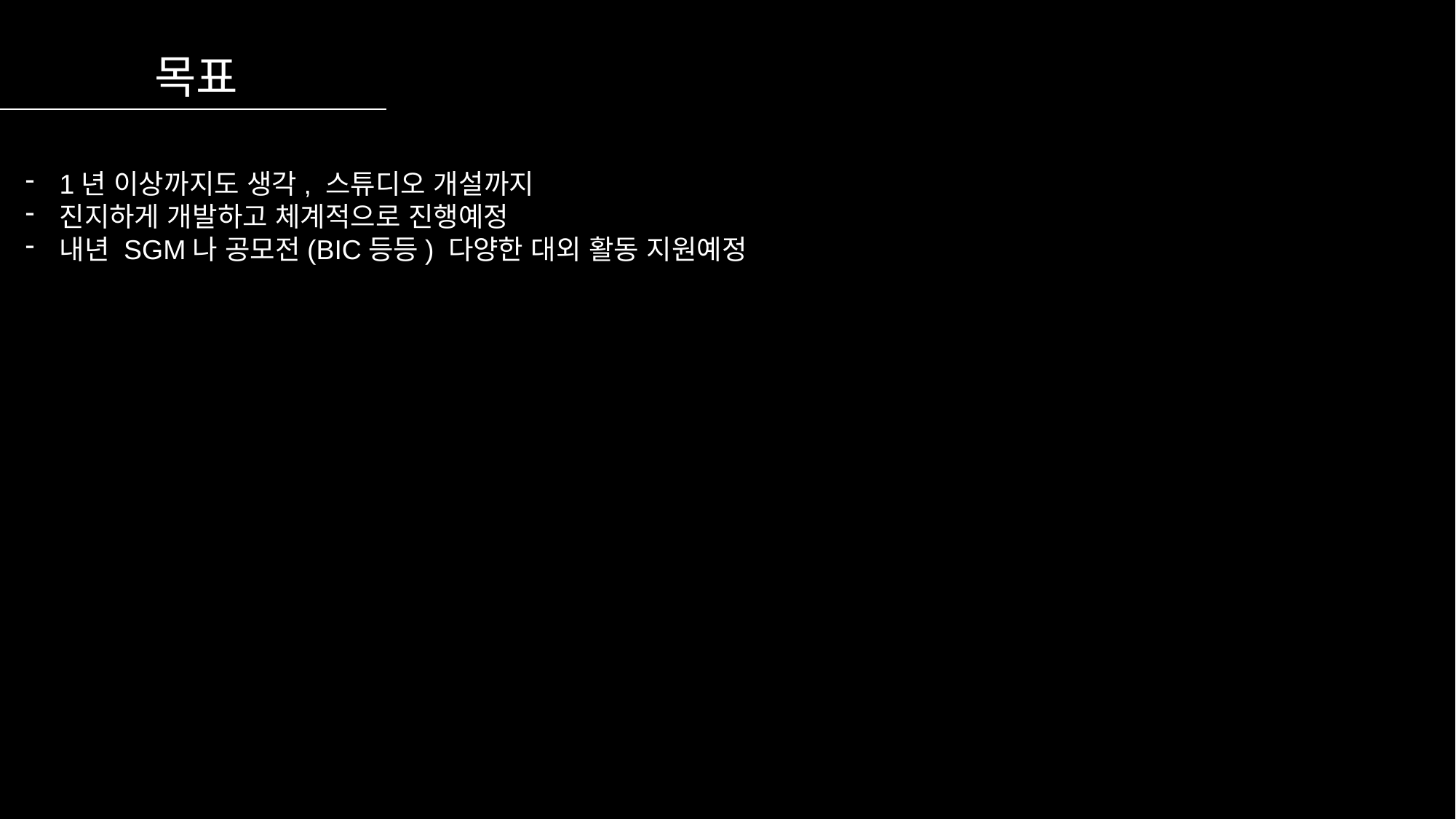

목표
1년 이상까지도 생각, 스튜디오 개설까지
진지하게 개발하고 체계적으로 진행예정
내년 SGM나 공모전(BIC등등) 다양한 대외 활동 지원예정